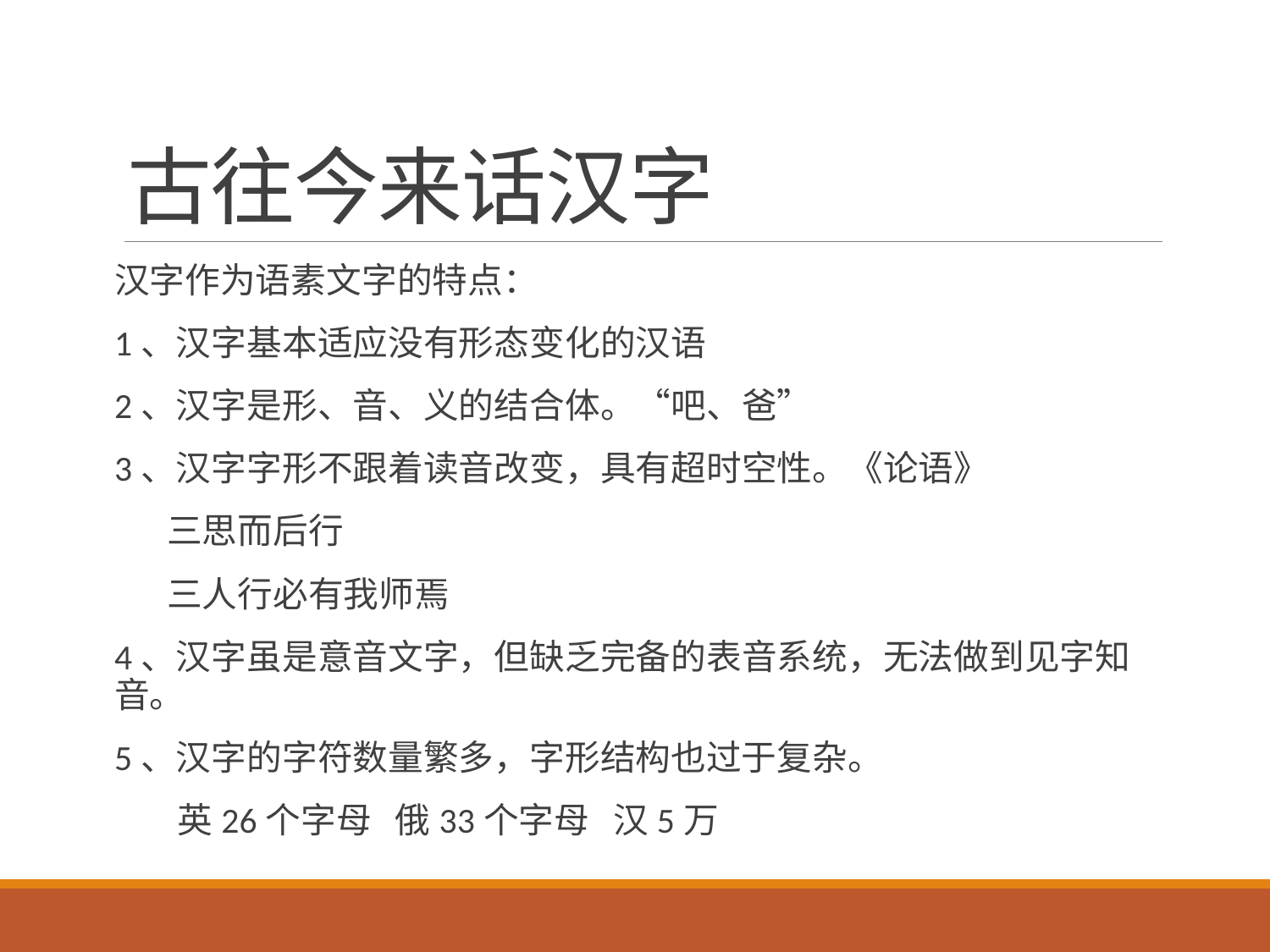

# 古往今来话汉字
汉字作为语素文字的特点：
1、汉字基本适应没有形态变化的汉语
2、汉字是形、音、义的结合体。“吧、爸”
3、汉字字形不跟着读音改变，具有超时空性。《论语》
    三思而后行
    三人行必有我师焉
4、汉字虽是意音文字，但缺乏完备的表音系统，无法做到见字知音。
5、汉字的字符数量繁多，字形结构也过于复杂。
       英26个字母   俄33个字母   汉5万